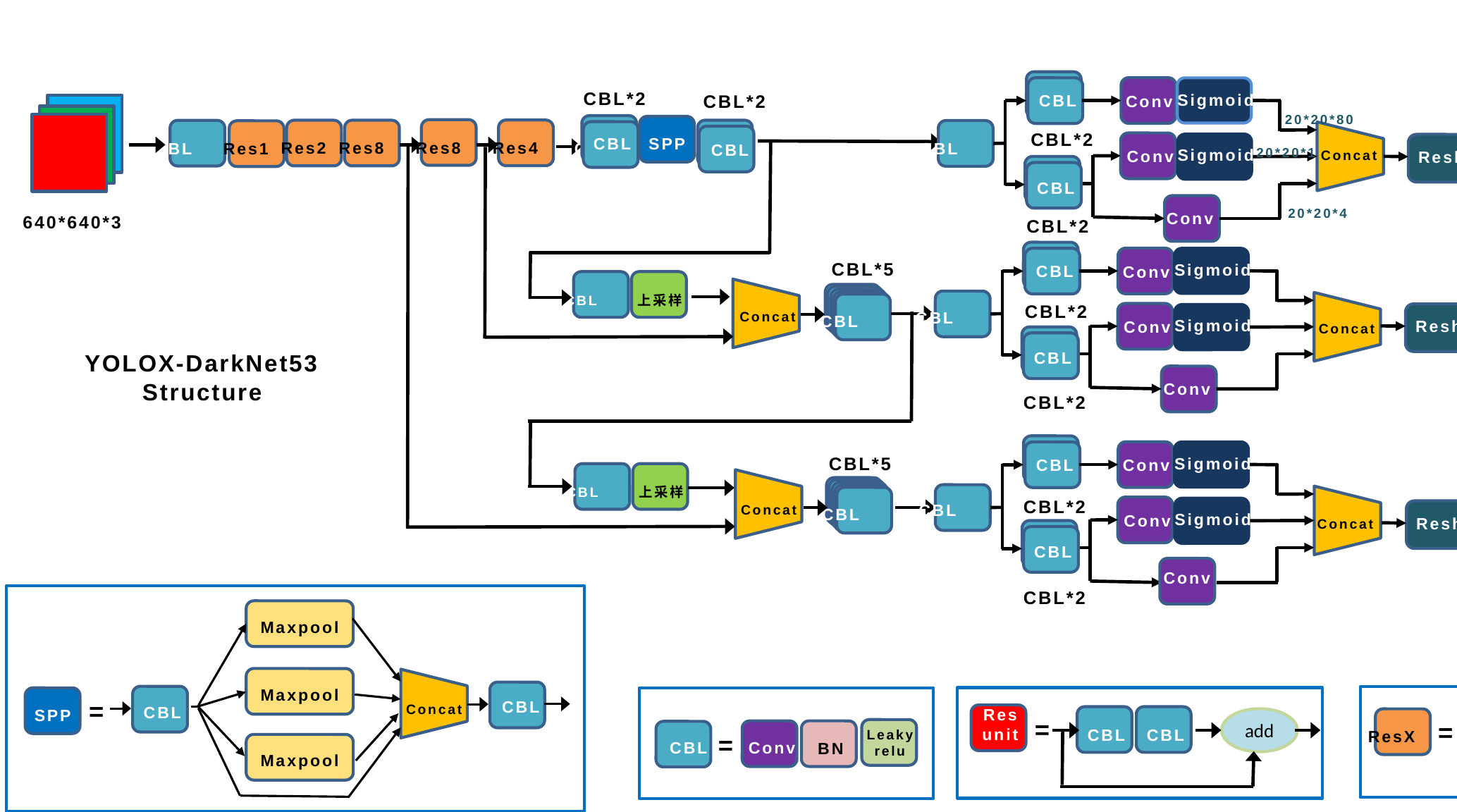

CBL

CBL*2
CBL*2
Sigmoid
CBL
Conv

20*20*80

CBL*2

SPP
SPP

400*85
CBL
CBL
Res8
Res4
Res2
Res8
CBL
Res1
CBL
CBL
20*20*1

CBL
Concat
Sigmoid
Conv
Reshape

CBL
20*20*4

Conv
CBL*2
640*640*3

CBL*5
Sigmoid
CBL
Conv

8400*85
1600*85
上采样
CBL

CBL*2

Concat
CBL
CBL
CBL

Concat
Sigmoid
Concat
Reshape
Conv
Transpose

CBL
YOLOX-DarkNet53 Structure

Conv
CBL*2
85*8400

CBL*5
Sigmoid
CBL
Conv

上采样
CBL

CBL*2

Concat
CBL
CBL
CBL

Concat
Sigmoid
Conv
Reshape

6400*85
CBL

Conv
CBL*2

Maxpool
CBL

Maxpool

CBL
Concat
CBL
SPP
=

Res
unit

add

Res
unit
=
CBL
CBL
CBL
ResX
=

Leaky
relu
CBL
Conv
BN
=

Maxpool
X个残差组件